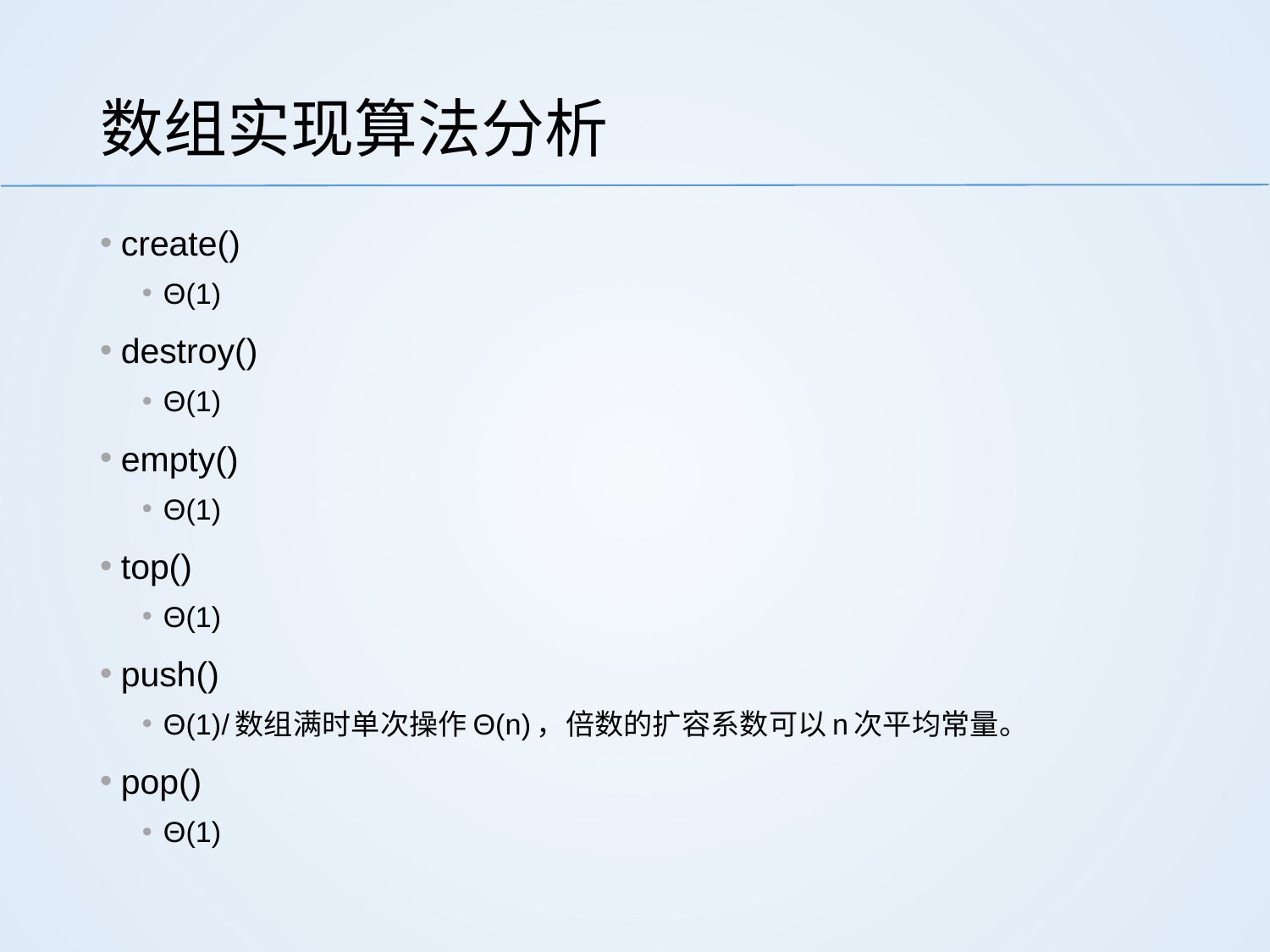

# 数组实现算法分析
create()
Θ(1)
destroy()
Θ(1)
empty()
Θ(1)
top()
Θ(1)
push()
Θ(1)/数组满时单次操作Θ(n)，倍数的扩容系数可以n次平均常量。
pop()
Θ(1)
10